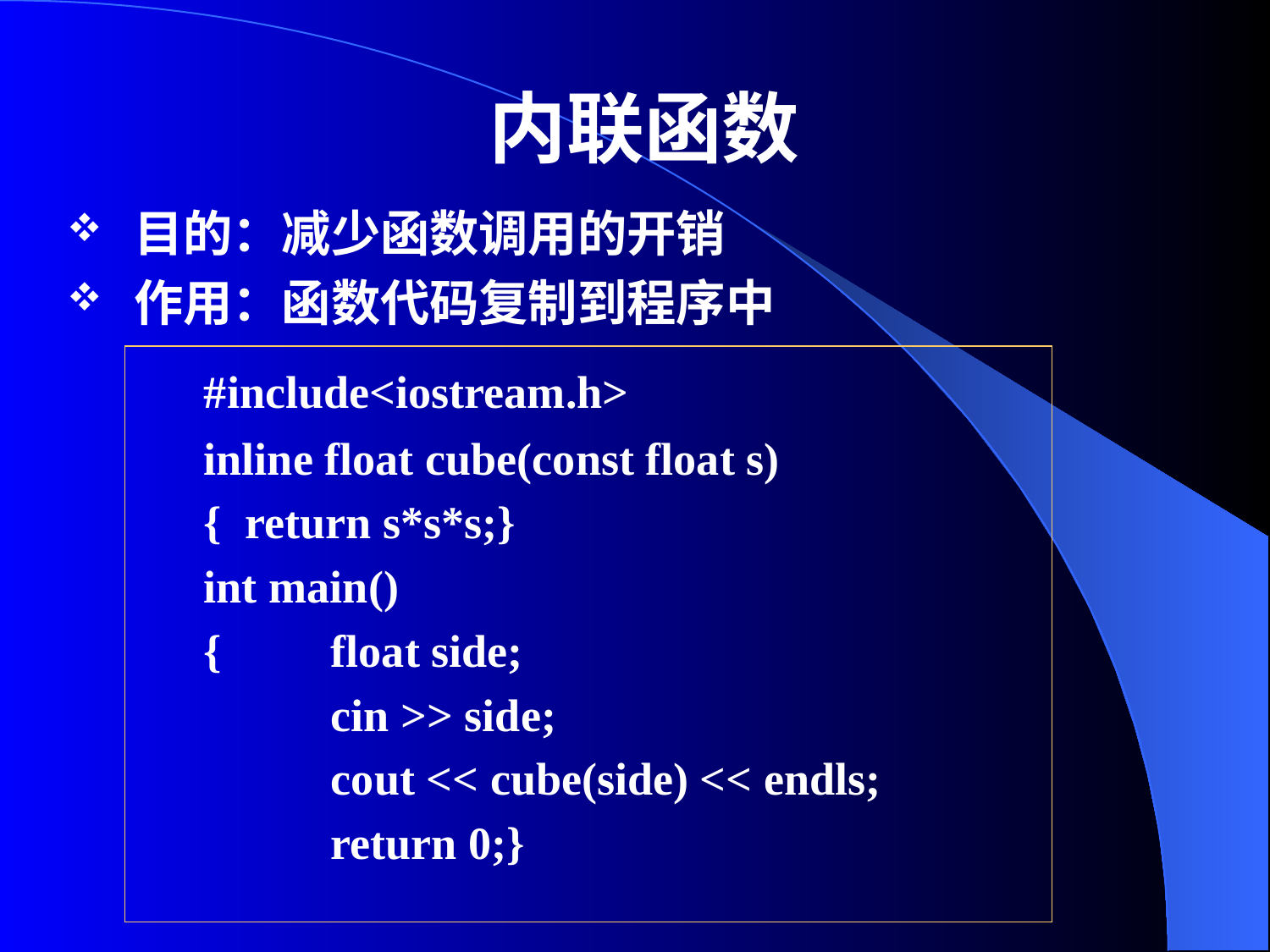

# 内联函数
目的：减少函数调用的开销
作用：函数代码复制到程序中

	#include<iostream.h>
	inline float cube(const float s)
	{  return s*s*s;}
	int main()
	{	float side;
		cin >> side;
		cout << cube(side) << endls;
		return 0;}